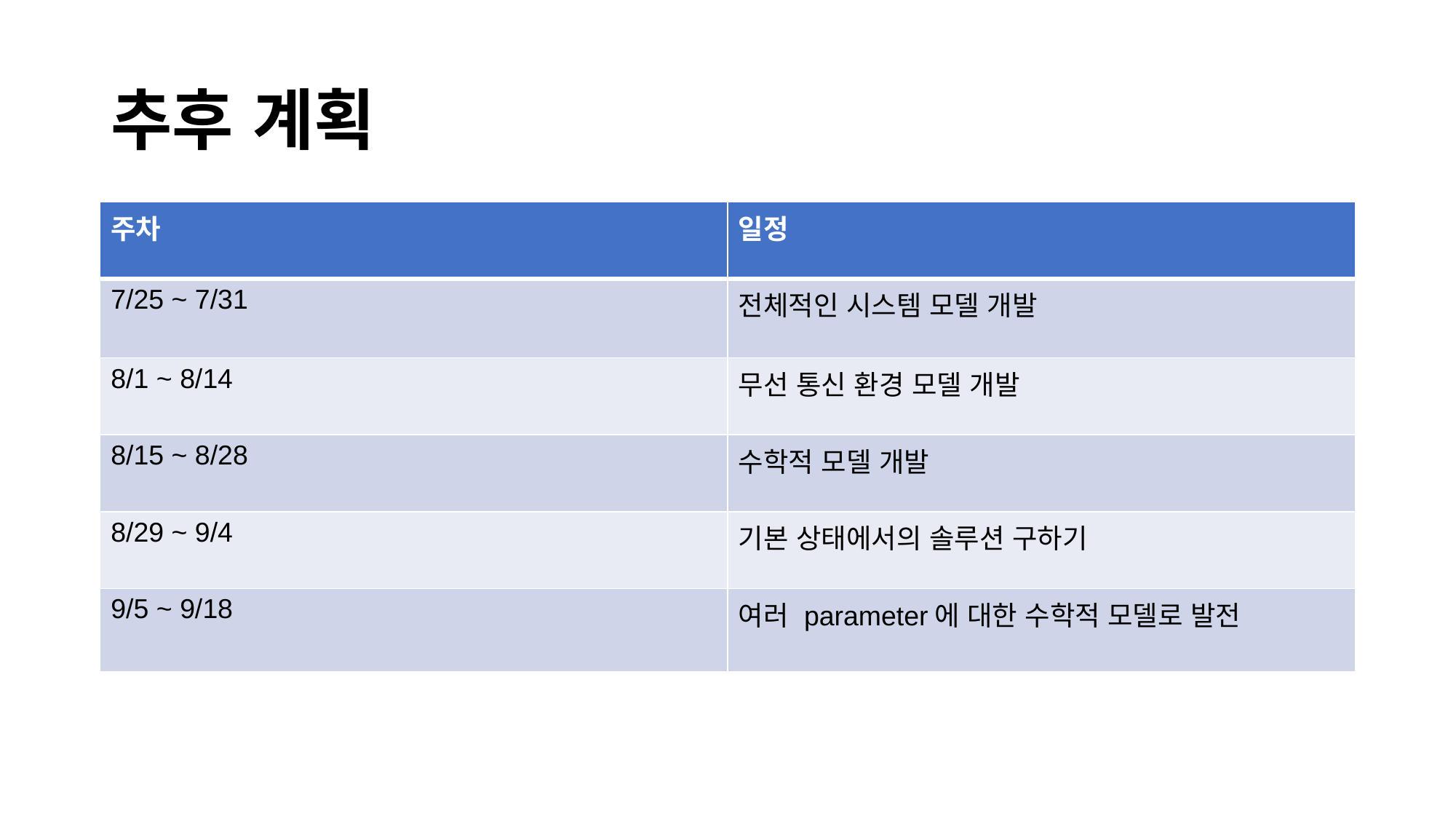

# 추후 계획
| 주차 | 일정 |
| --- | --- |
| 7/25 ~ 7/31 | 전체적인 시스템 모델 개발 |
| 8/1 ~ 8/14 | 무선 통신 환경 모델 개발 |
| 8/15 ~ 8/28 | 수학적 모델 개발 |
| 8/29 ~ 9/4 | 기본 상태에서의 솔루션 구하기 |
| 9/5 ~ 9/18 | 여러 parameter에 대한 수학적 모델로 발전 |